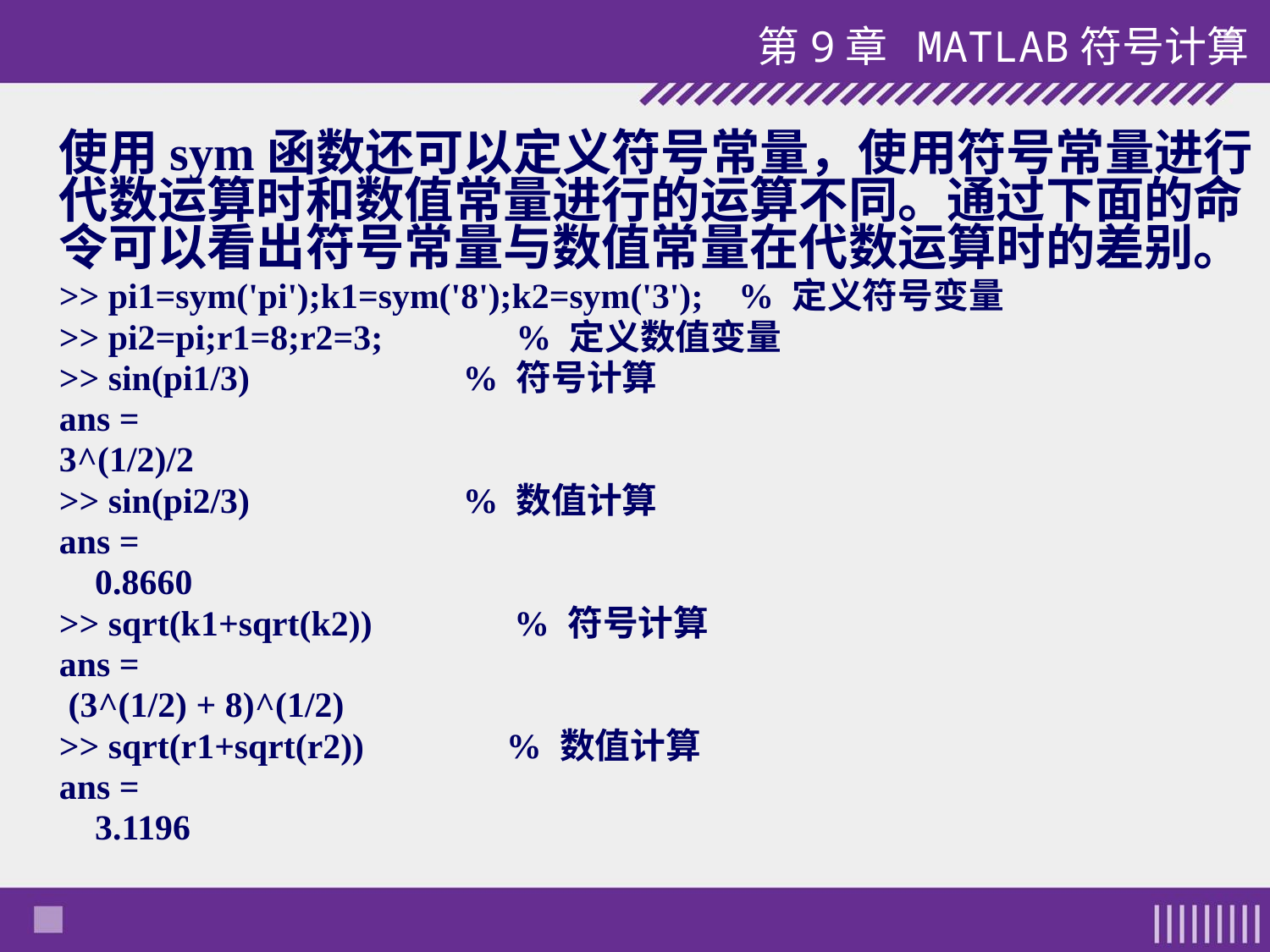

第9章  MATLAB符号计算
使用sym函数还可以定义符号常量，使用符号常量进行代数运算时和数值常量进行的运算不同。通过下面的命令可以看出符号常量与数值常量在代数运算时的差别。
>> pi1=sym('pi');k1=sym('8');k2=sym('3');    % 定义符号变量
>> pi2=pi;r1=8;r2=3;               % 定义数值变量
>> sin(pi1/3)                        % 符号计算
ans =
3^(1/2)/2
>> sin(pi2/3)                        % 数值计算
ans =
    0.8660
>> sqrt(k1+sqrt(k2))                % 符号计算
ans =
 (3^(1/2) + 8)^(1/2)
>> sqrt(r1+sqrt(r2))                % 数值计算
ans =
    3.1196